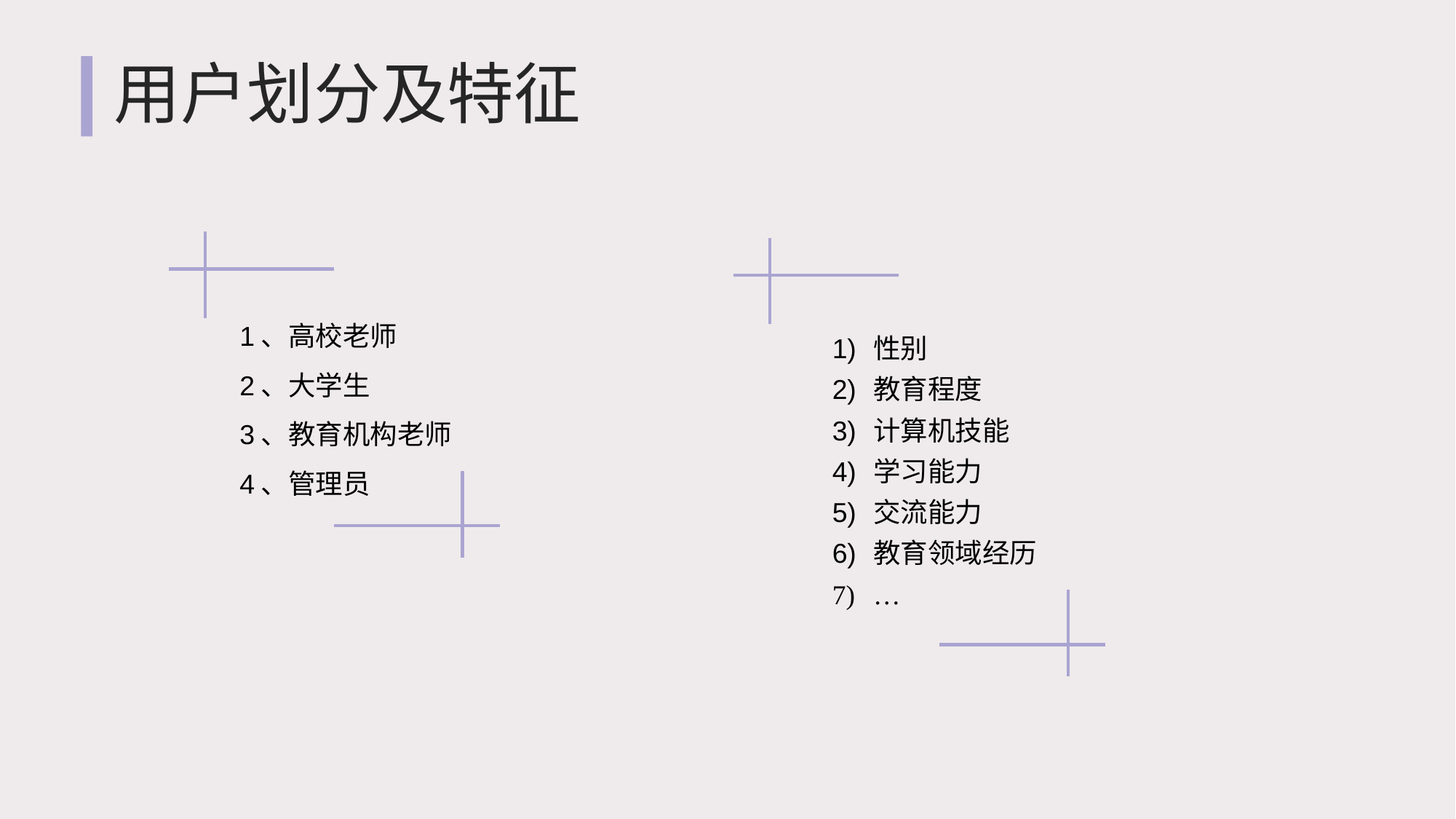

用户划分及特征

1、高校老师
2、大学生
3、教育机构老师
4、管理员

性别
教育程度
计算机技能
学习能力
交流能力
教育领域经历
…